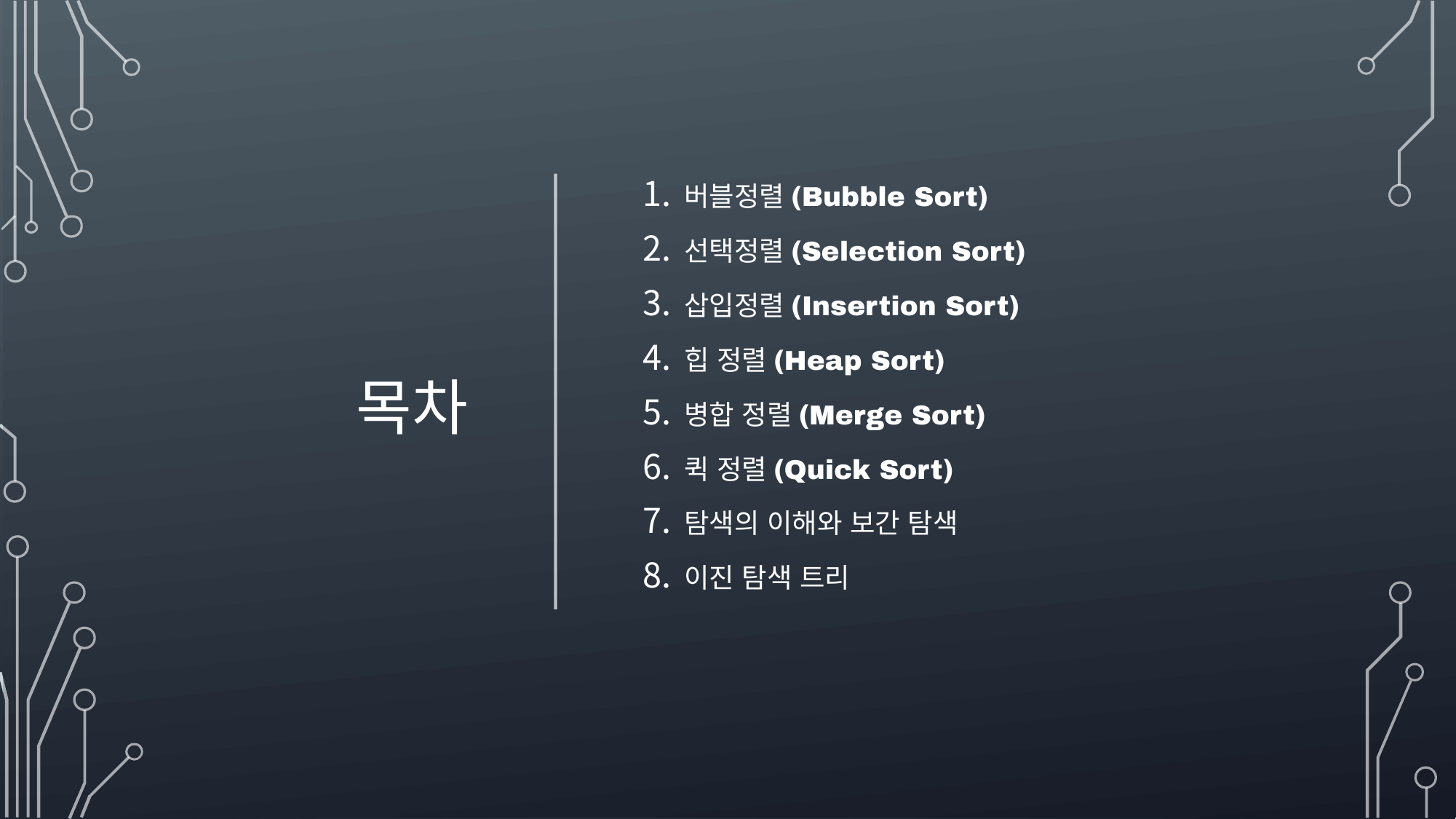

# 목차
버블정렬(Bubble Sort)
선택정렬(Selection Sort)
삽입정렬(Insertion Sort)
힙 정렬(Heap Sort)
병합 정렬(Merge Sort)
퀵 정렬(Quick Sort)
탐색의 이해와 보간 탐색
이진 탐색 트리